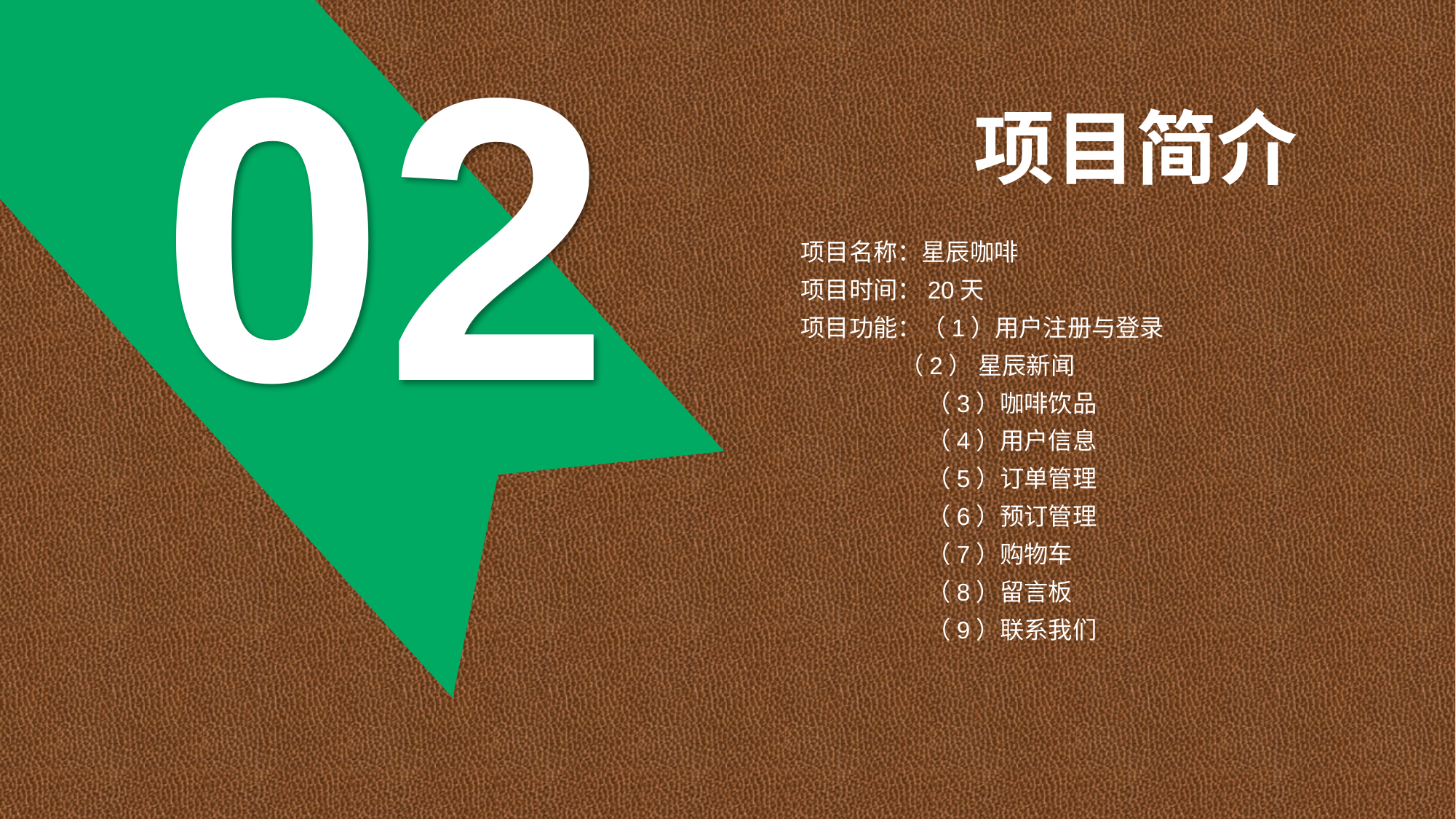

02

项目简介
项目名称：星辰咖啡
项目时间：20天
项目功能：（1）用户注册与登录
                 （2） 星辰新闻
	  （3）咖啡饮品
	  （4）用户信息
	  （5）订单管理
	  （6）预订管理
	  （7）购物车
	  （8）留言板
	  （9）联系我们